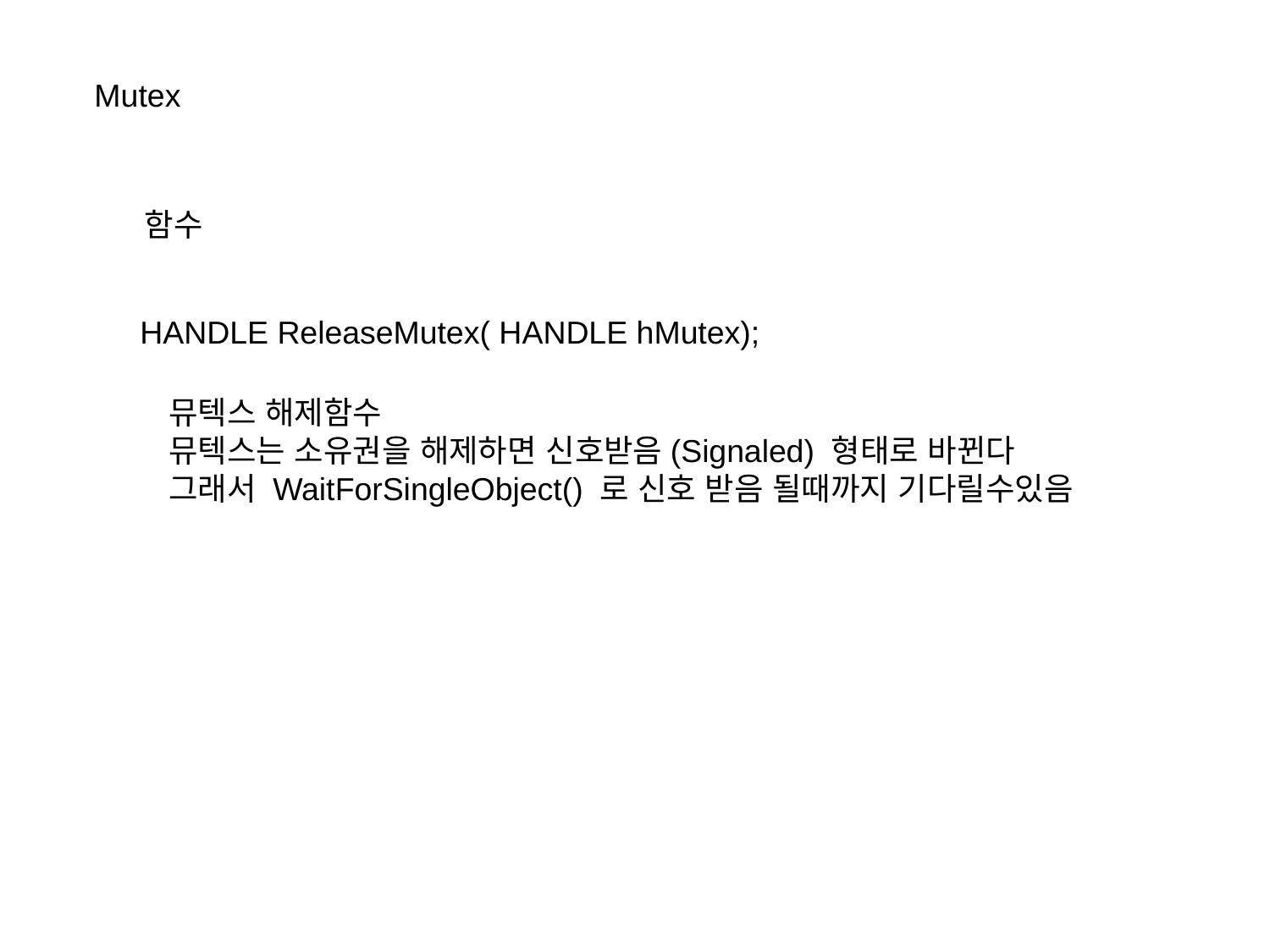

Mutex
함수
HANDLE ReleaseMutex( HANDLE hMutex);
뮤텍스 해제함수
뮤텍스는 소유권을 해제하면 신호받음(Signaled) 형태로 바뀐다
그래서 WaitForSingleObject() 로 신호 받음 될때까지 기다릴수있음